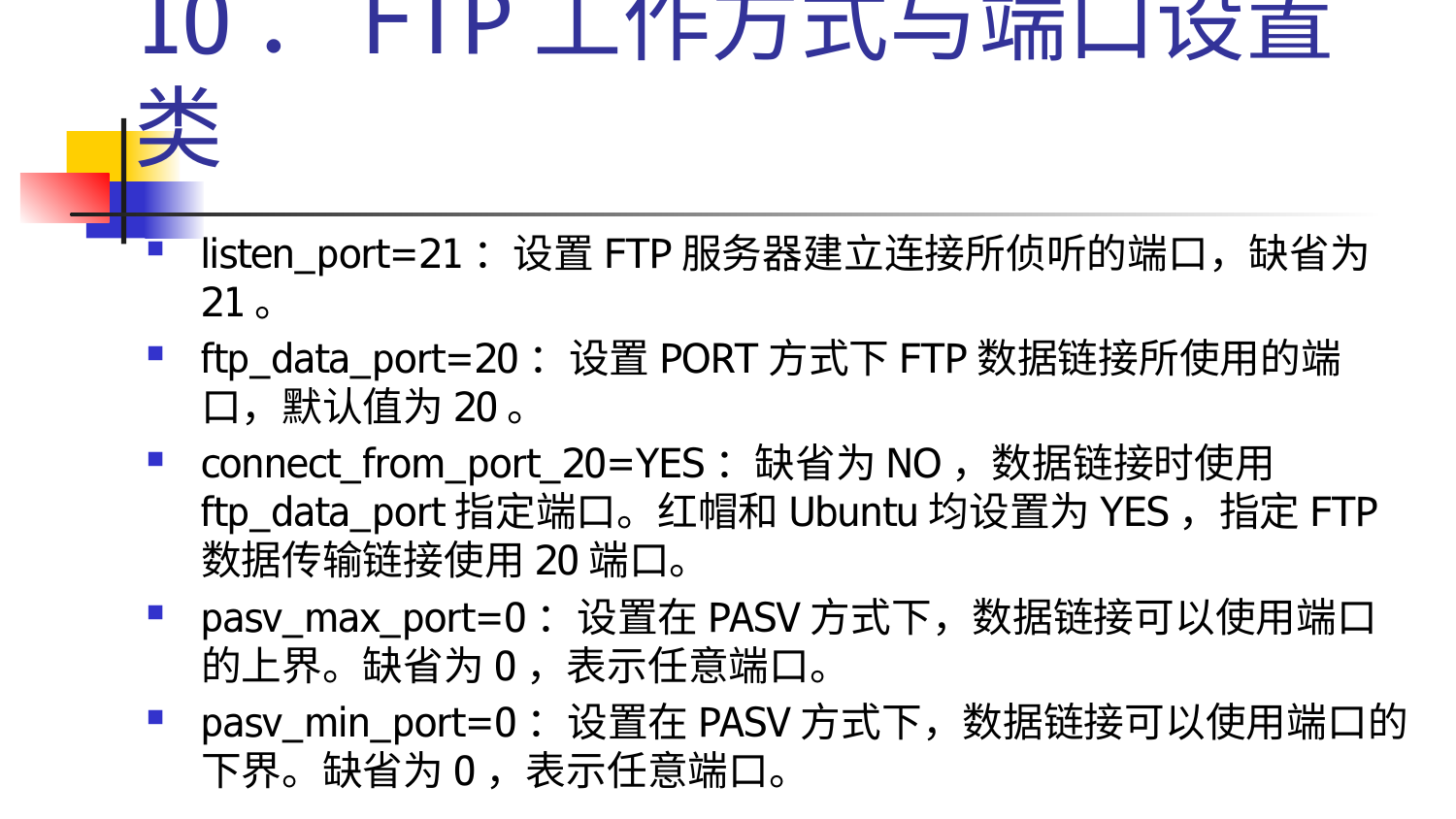

# 10．FTP工作方式与端口设置类
listen_port=21：设置FTP服务器建立连接所侦听的端口，缺省为21。
ftp_data_port=20：设置PORT方式下FTP数据链接所使用的端口，默认值为20。
connect_from_port_20=YES：缺省为NO，数据链接时使用ftp_data_port指定端口。红帽和Ubuntu均设置为YES，指定FTP数据传输链接使用20端口。
pasv_max_port=0：设置在PASV方式下，数据链接可以使用端口的上界。缺省为0，表示任意端口。
pasv_min_port=0：设置在PASV方式下，数据链接可以使用端口的下界。缺省为0，表示任意端口。